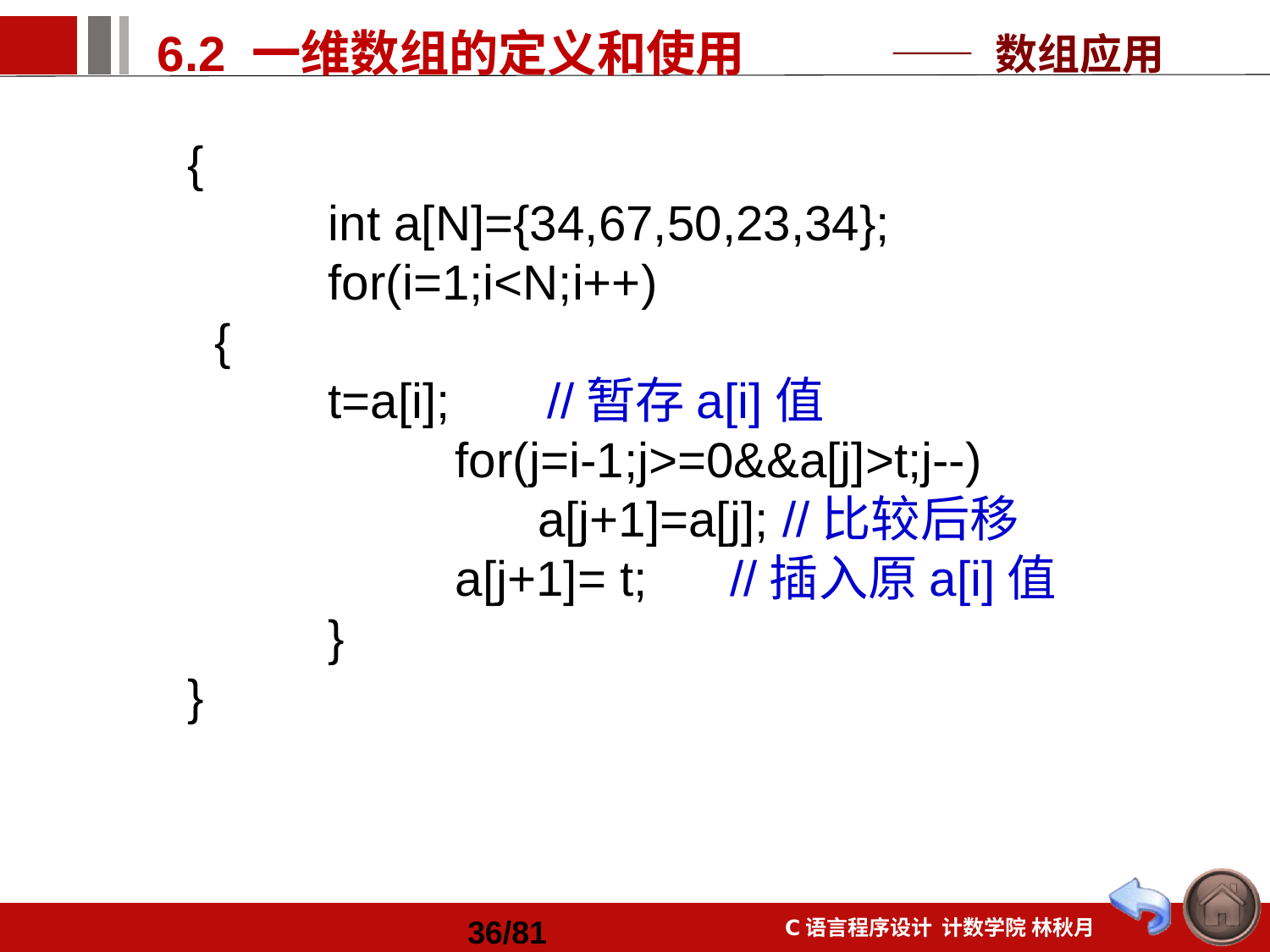

—— 数组应用
{
	 int a[N]={34,67,50,23,34};
	 for(i=1;i<N;i++)
  {
  	 t=a[i];       //暂存a[i]值
		 for(j=i-1;j>=0&&a[j]>t;j--)
	  	       a[j+1]=a[j]; //比较后移
	  	 a[j+1]= t;      //插入原a[i]值
	 }
}